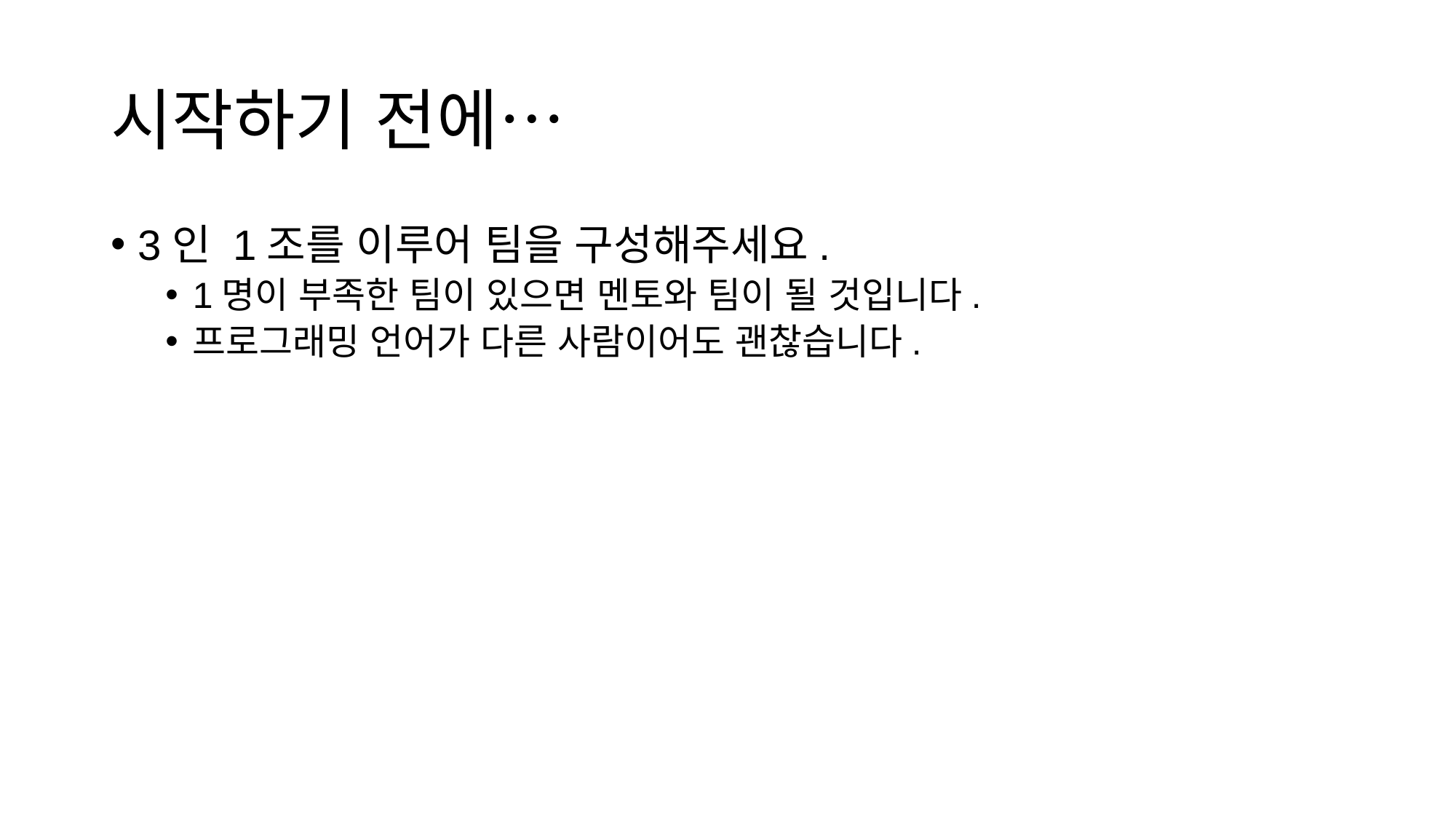

# 시작하기 전에…
3인 1조를 이루어 팀을 구성해주세요.
1명이 부족한 팀이 있으면 멘토와 팀이 될 것입니다.
프로그래밍 언어가 다른 사람이어도 괜찮습니다.